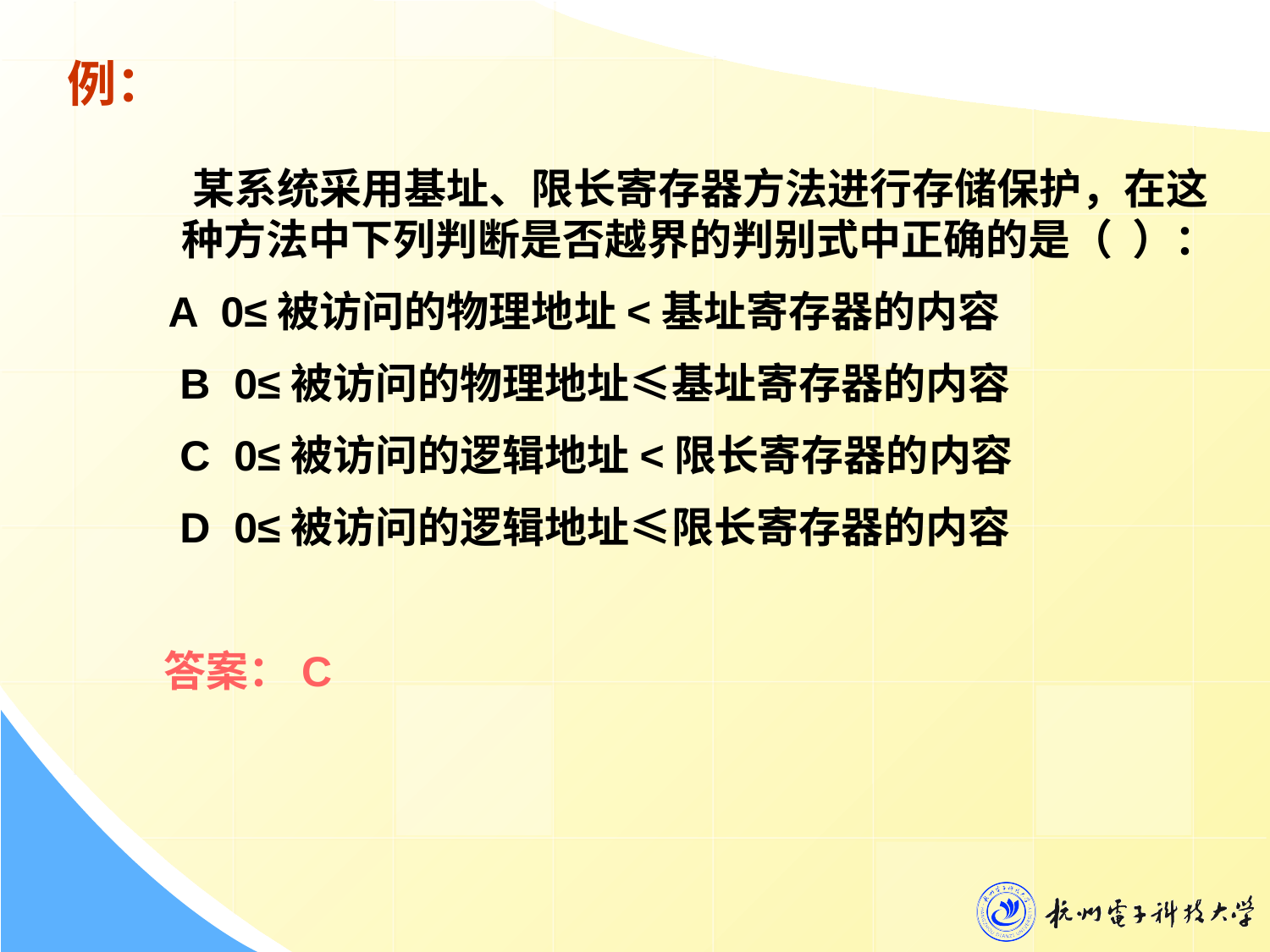

例：
         某系统采用基址、限长寄存器方法进行存储保护，在这种方法中下列判断是否越界的判别式中正确的是（  ）：
      A  0≤被访问的物理地址<基址寄存器的内容
       B  0≤被访问的物理地址≤基址寄存器的内容
       C  0≤被访问的逻辑地址<限长寄存器的内容
       D  0≤被访问的逻辑地址≤限长寄存器的内容

      答案：C